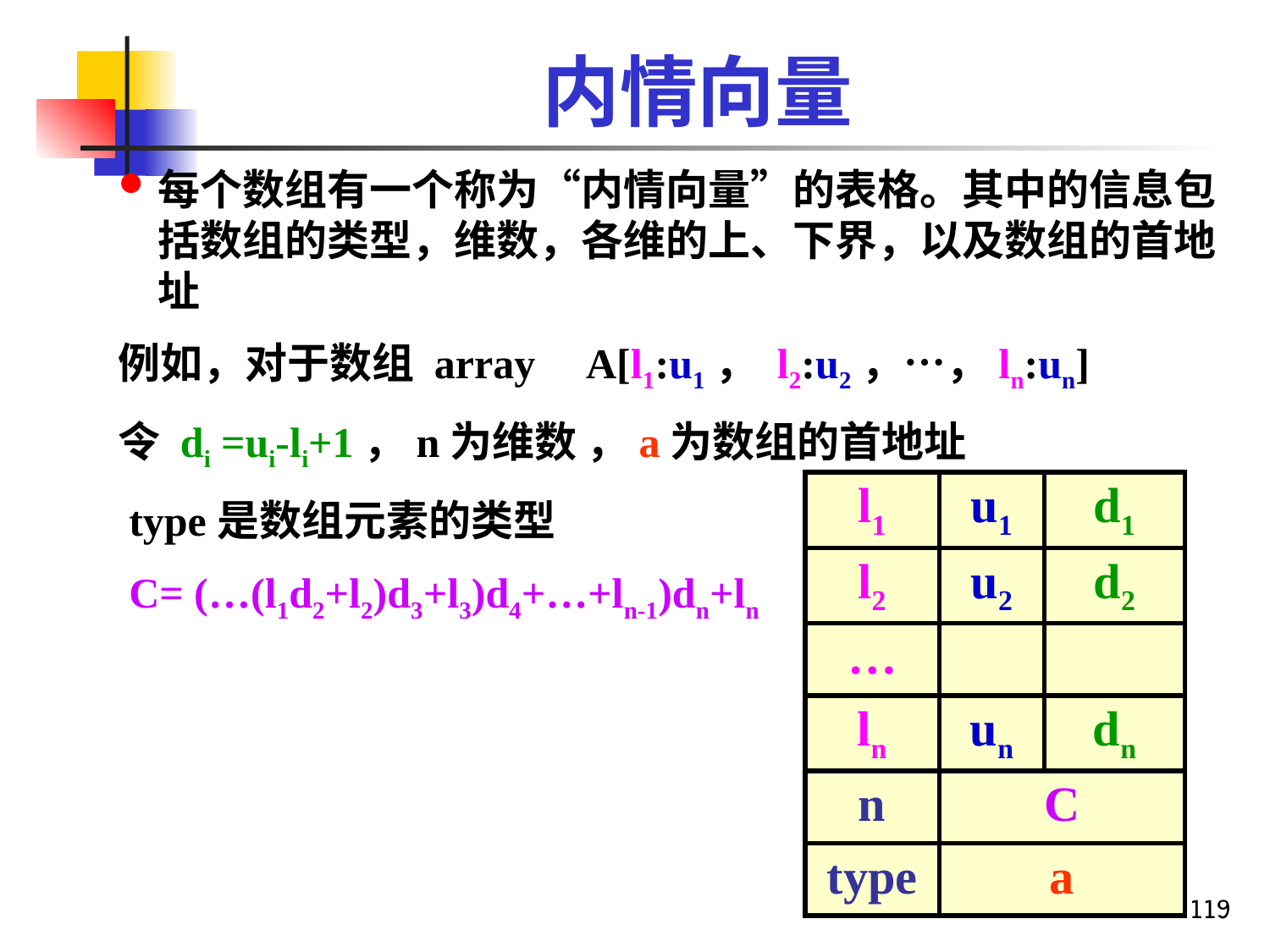

内情向量
每个数组有一个称为“内情向量”的表格。其中的信息包括数组的类型，维数，各维的上、下界，以及数组的首地址
例如，对于数组 array     A[l1:u1， l2:u2，…，ln:un]
令 di =ui-li+1，n为维数 ，a为数组的首地址
 type是数组元素的类型
 C= (…(l1d2+l2)d3+l3)d4+…+ln-1)dn+ln
| l1 | u1 | d1 |
| --- | --- | --- |
| l2 | u2 | d2 |
| … |  |  |
| ln | un | dn |
| n | C |  |
| type | a |  |
119